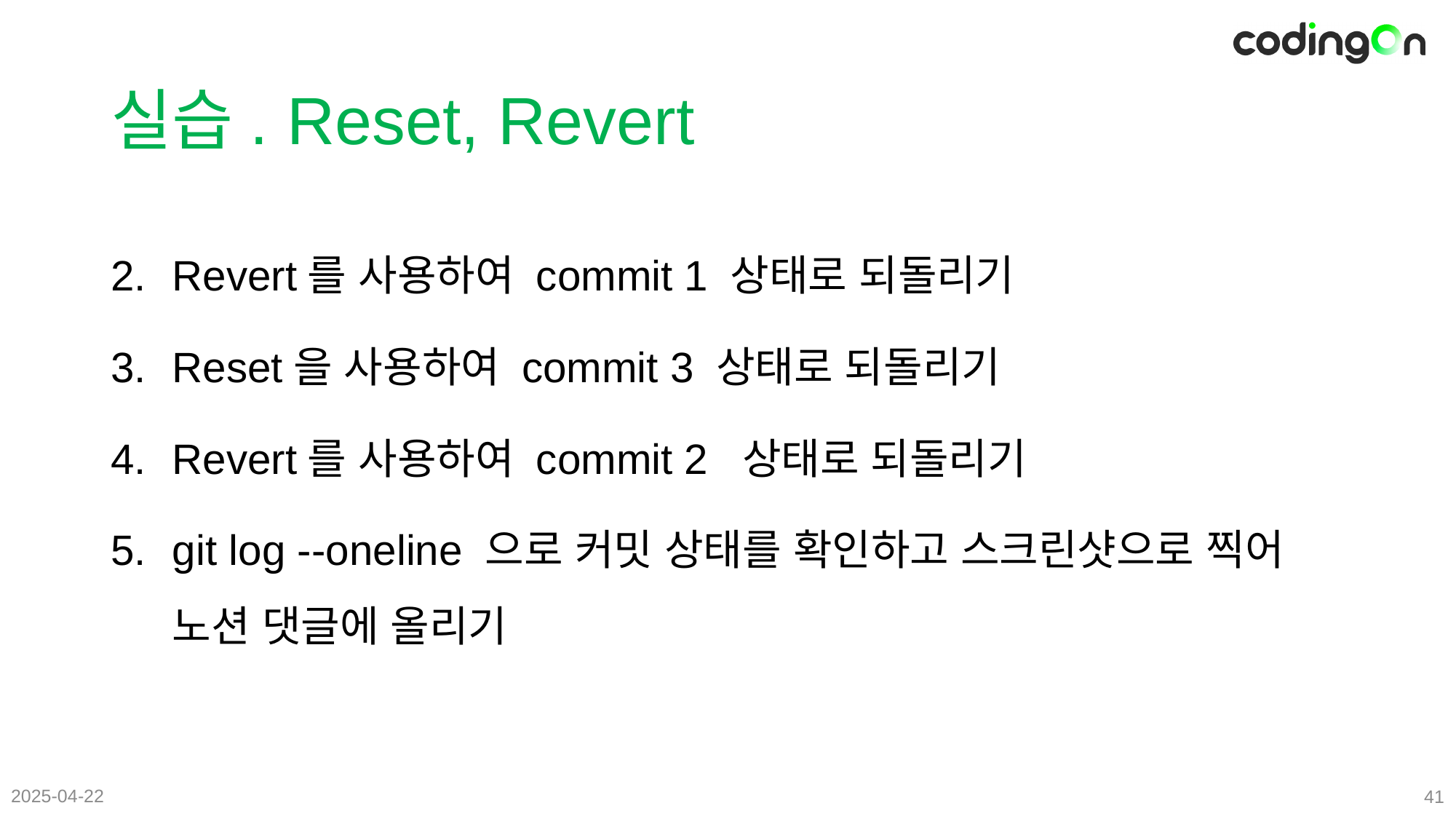

# 실습. Reset, Revert
Revert를 사용하여 commit 1 상태로 되돌리기
Reset을 사용하여 commit 3 상태로 되돌리기
Revert를 사용하여 commit 2  상태로 되돌리기
git log --oneline 으로 커밋 상태를 확인하고 스크린샷으로 찍어 노션 댓글에 올리기

2025-04-22
41